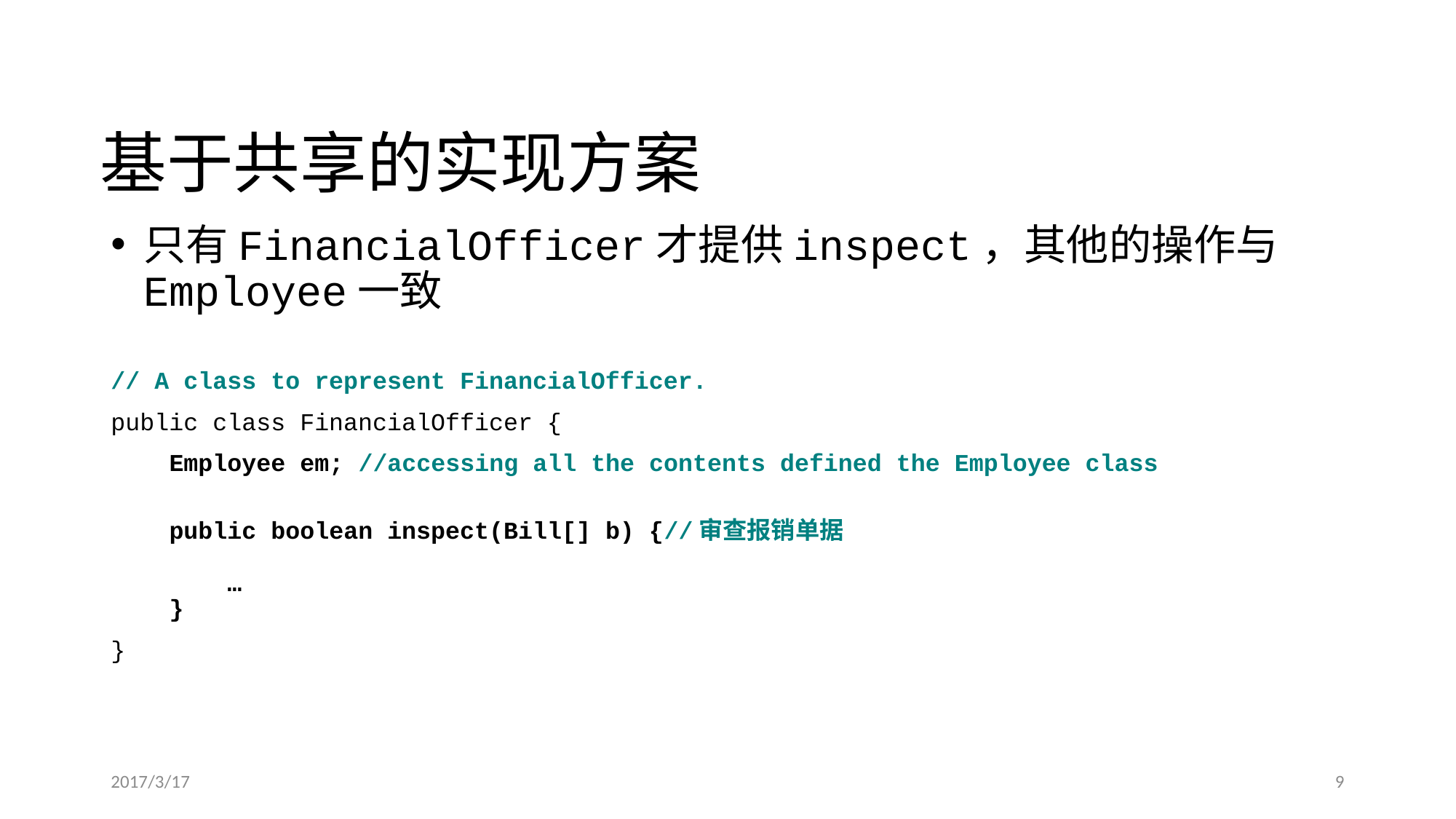

# 基于共享的实现方案
只有FinancialOfficer才提供inspect，其他的操作与Employee一致

// A class to represent FinancialOfficer.
public class FinancialOfficer {
    Employee em; //accessing all the contents defined the Employee class

    public boolean inspect(Bill[] b) {//审查报销单据

        …
    }
}

2017/3/17
9